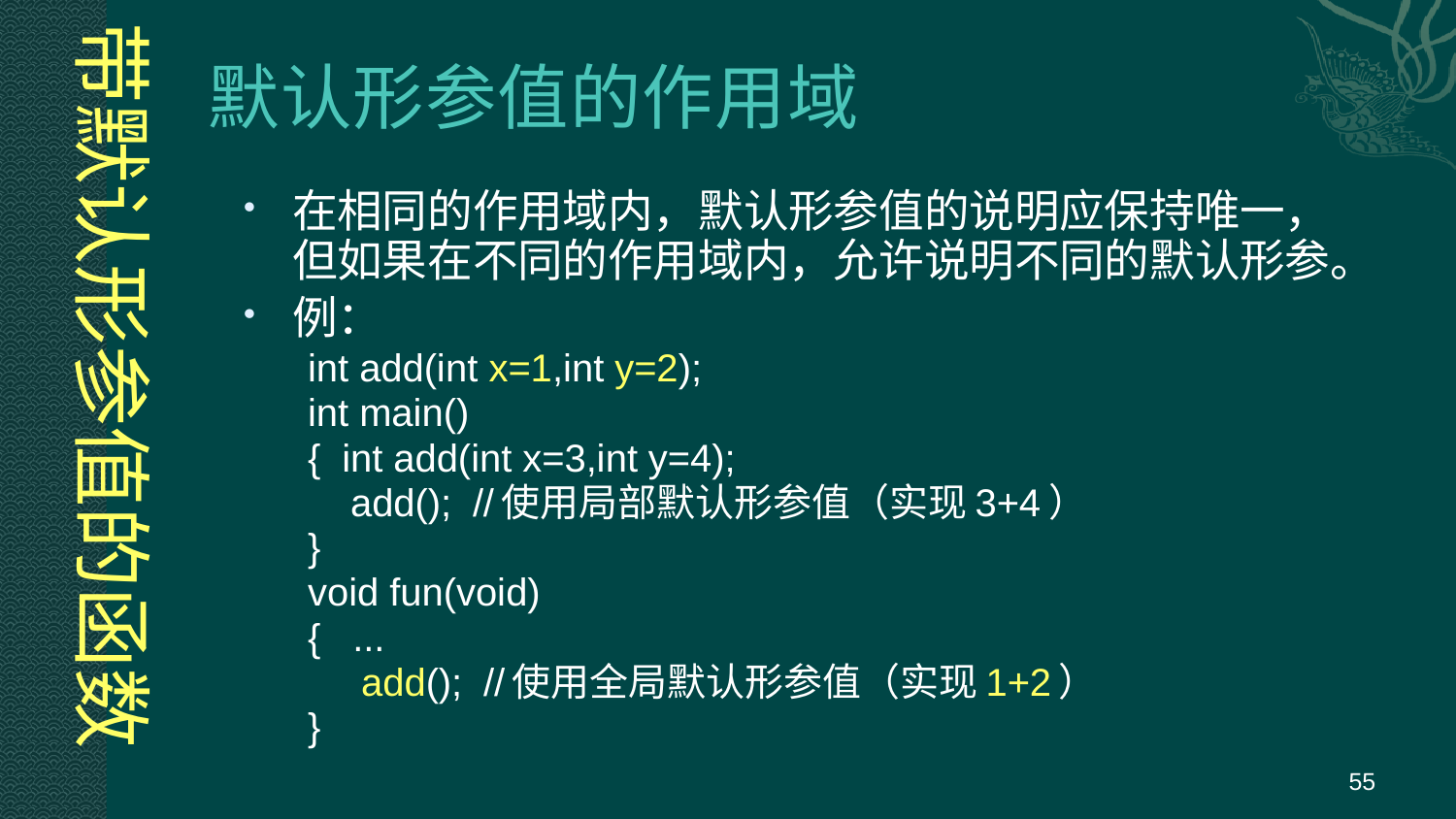

带默认形参值的函数
# 默认形参值的作用域
在相同的作用域内，默认形参值的说明应保持唯一，但如果在不同的作用域内，允许说明不同的默认形参。
例：
int add(int x=1,int y=2);
int main()
{  int add(int x=3,int y=4);
    add();  //使用局部默认形参值（实现3+4）
}
void fun(void)
{   ...
     add();  //使用全局默认形参值（实现1+2）
}
55